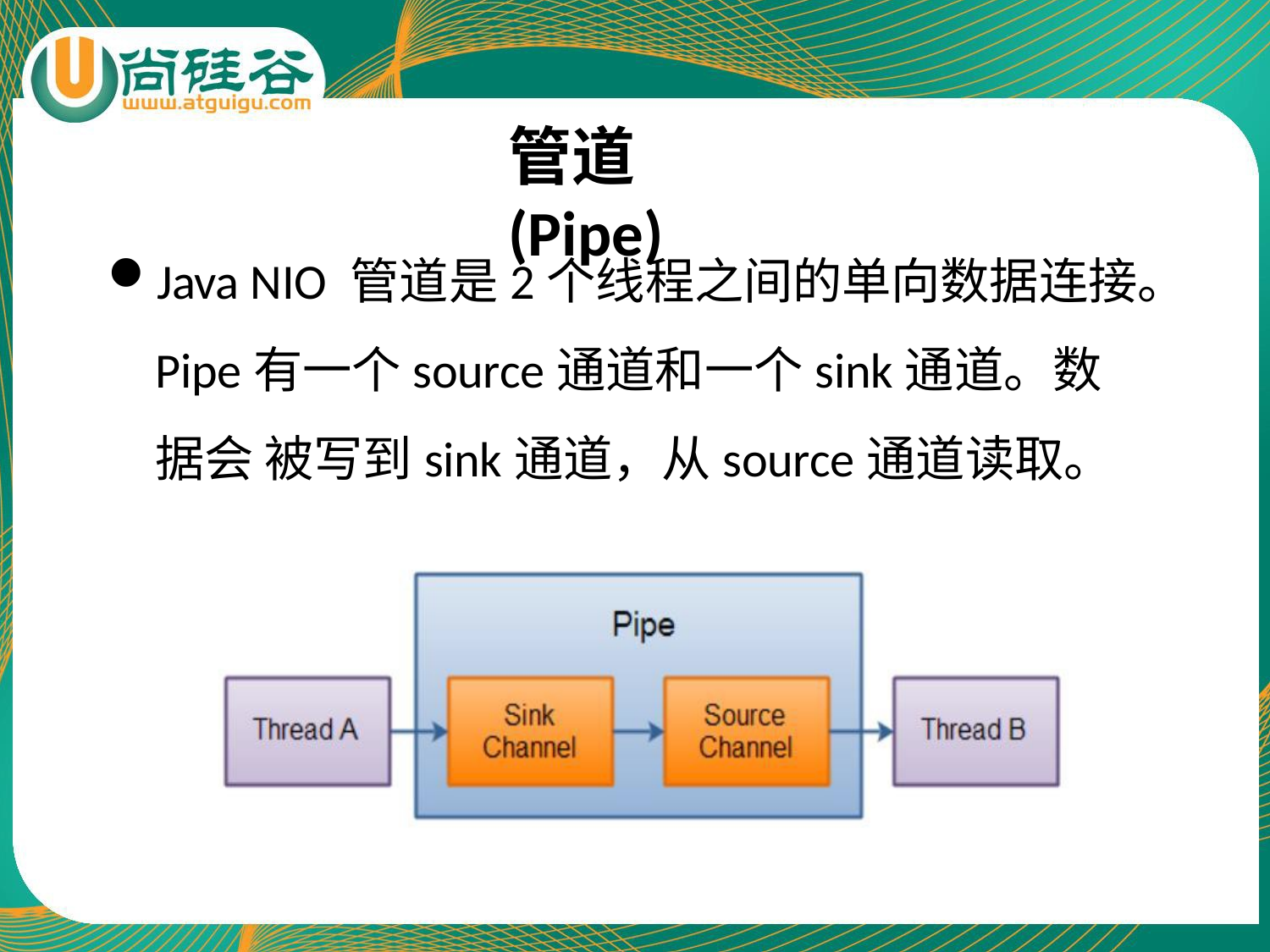

# 管道(Pipe)
Java NIO 管道是2个线程之间的单向数据连接。
Pipe有一个source通道和一个sink通道。数据会 被写到sink通道，从source通道读取。